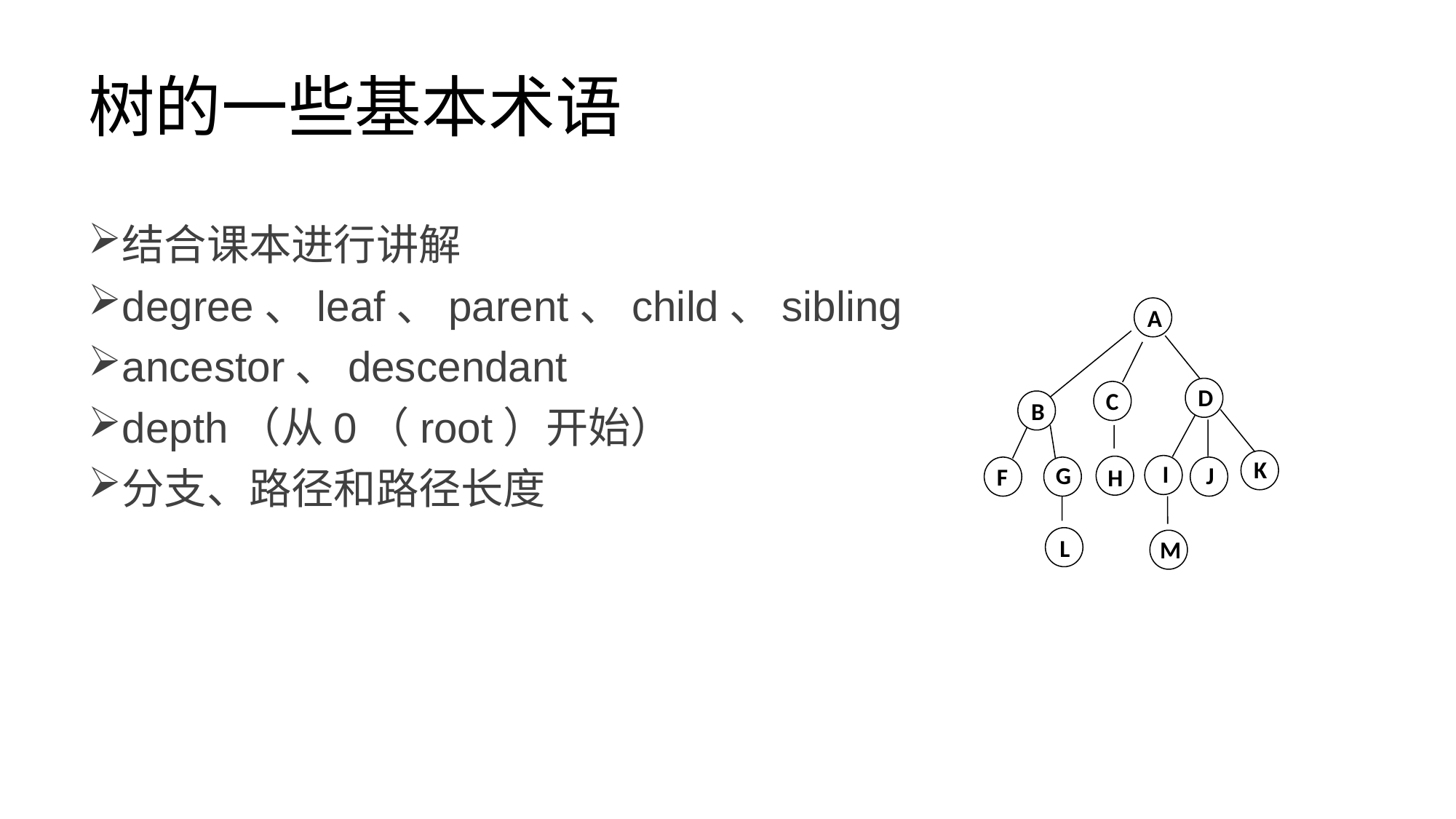

# 树的一些基本术语
结合课本进行讲解
degree、leaf、parent、child、sibling
ancestor、descendant
depth（从0（root）开始）
分支、路径和路径长度

A

D

C
B

K
I
G
J
F
H

L
M